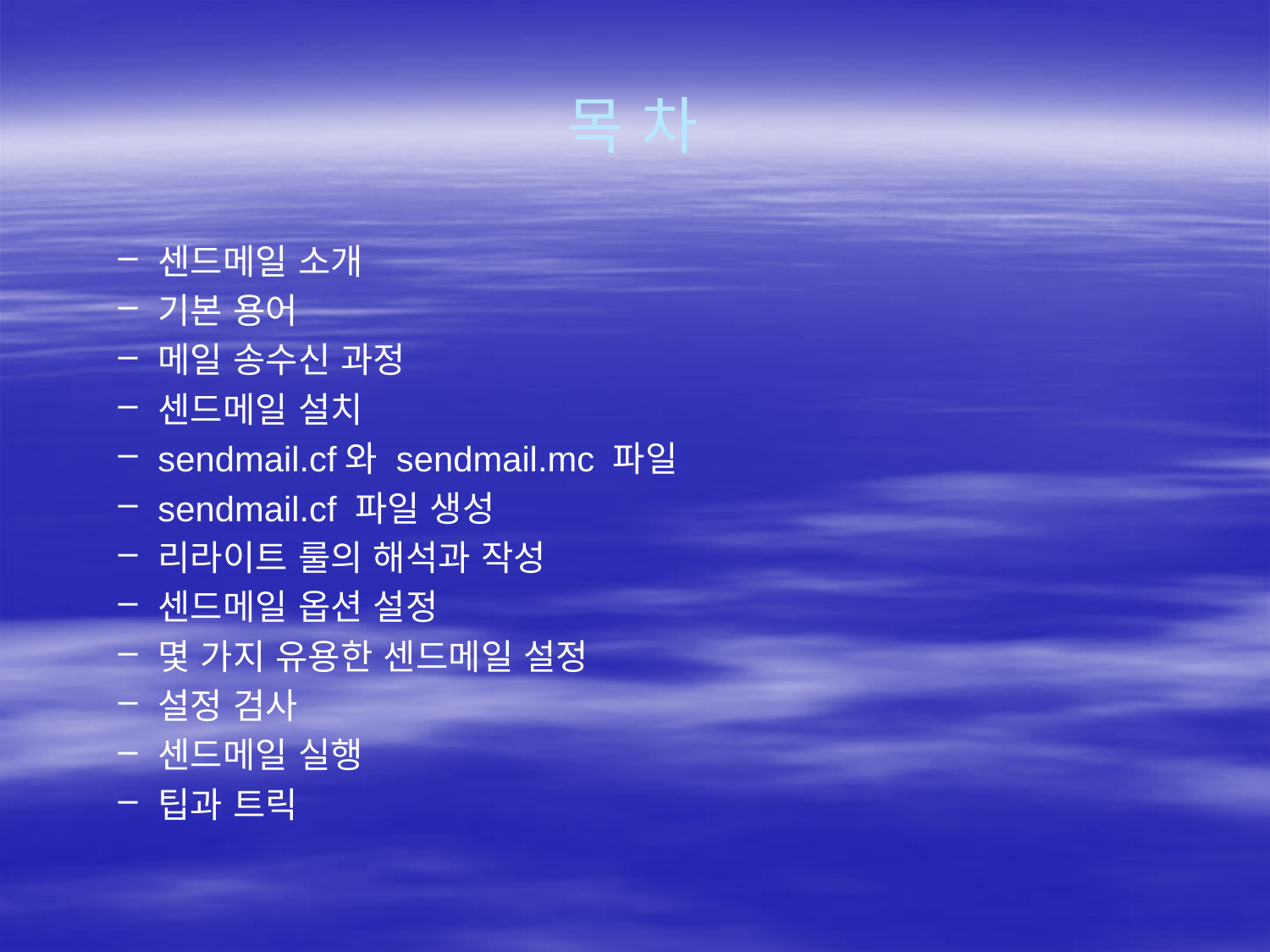

# 목 차
센드메일 소개
기본 용어
메일 송수신 과정
센드메일 설치
sendmail.cf와 sendmail.mc 파일
sendmail.cf 파일 생성
리라이트 룰의 해석과 작성
센드메일 옵션 설정
몇 가지 유용한 센드메일 설정
설정 검사
센드메일 실행
팁과 트릭